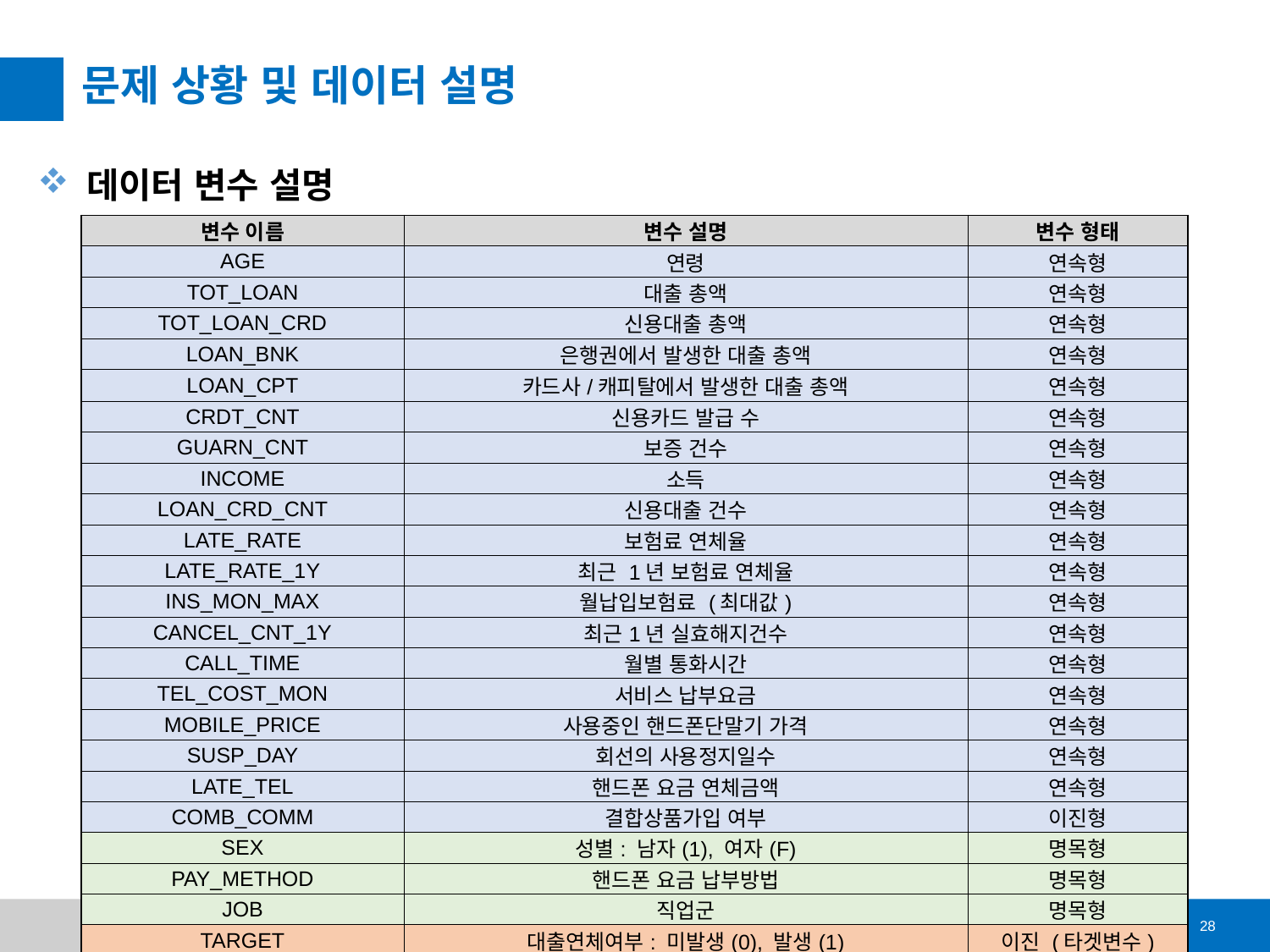

# 문제 상황 및 데이터 설명

 데이터 변수 설명
| 변수 이름 | 변수 설명 | 변수 형태 |
| --- | --- | --- |
| AGE | 연령 | 연속형 |
| TOT\_LOAN | 대출 총액 | 연속형 |
| TOT\_LOAN\_CRD | 신용대출 총액 | 연속형 |
| LOAN\_BNK | 은행권에서 발생한 대출 총액 | 연속형 |
| LOAN\_CPT | 카드사/캐피탈에서 발생한 대출 총액 | 연속형 |
| CRDT\_CNT | 신용카드 발급 수 | 연속형 |
| GUARN\_CNT | 보증 건수 | 연속형 |
| INCOME | 소득 | 연속형 |
| LOAN\_CRD\_CNT | 신용대출 건수 | 연속형 |
| LATE\_RATE | 보험료 연체율 | 연속형 |
| LATE\_RATE\_1Y | 최근 1년 보험료 연체율 | 연속형 |
| INS\_MON\_MAX | 월납입보험료 (최대값) | 연속형 |
| CANCEL\_CNT\_1Y | 최근1년 실효해지건수 | 연속형 |
| CALL\_TIME | 월별 통화시간 | 연속형 |
| TEL\_COST\_MON | 서비스 납부요금 | 연속형 |
| MOBILE\_PRICE | 사용중인 핸드폰단말기 가격 | 연속형 |
| SUSP\_DAY | 회선의 사용정지일수 | 연속형 |
| LATE\_TEL | 핸드폰 요금 연체금액 | 연속형 |
| COMB\_COMM | 결합상품가입 여부 | 이진형 |
| SEX | 성별: 남자(1), 여자(F) | 명목형 |
| PAY\_METHOD | 핸드폰 요금 납부방법 | 명목형 |
| JOB | 직업군 | 명목형 |
| TARGET | 대출연체여부: 미발생(0), 발생(1) | 이진 (타겟변수) |